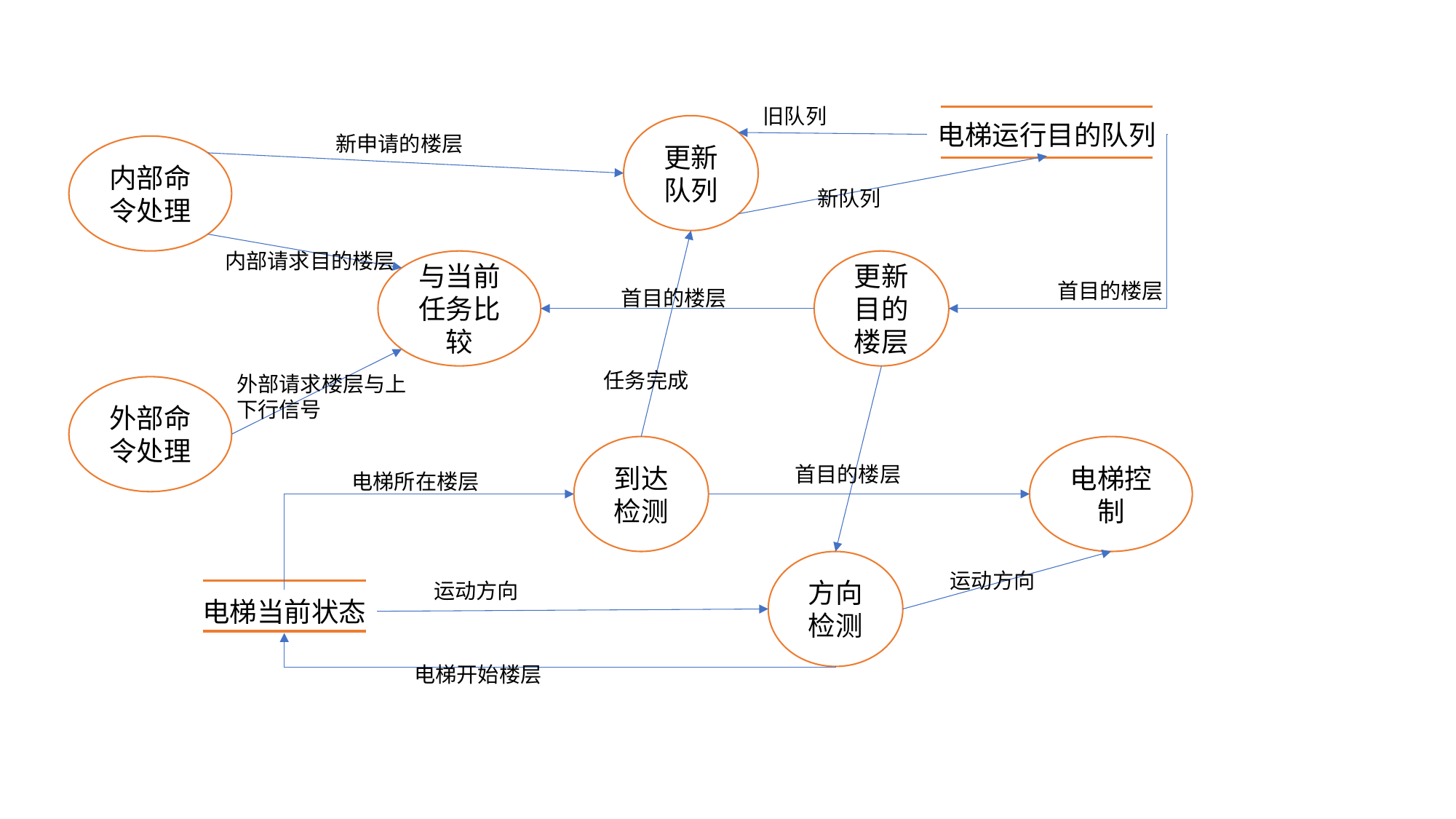

旧队列
电梯运行目的队列
更新队列
新申请的楼层
内部命令处理
新队列
内部请求目的楼层
更新目的楼层
与当前任务比较
首目的楼层
首目的楼层
任务完成
外部请求楼层与上下行信号
外部命令处理
到达检测
电梯控制
首目的楼层
电梯所在楼层
方向检测
运动方向
运动方向
电梯当前状态
电梯开始楼层